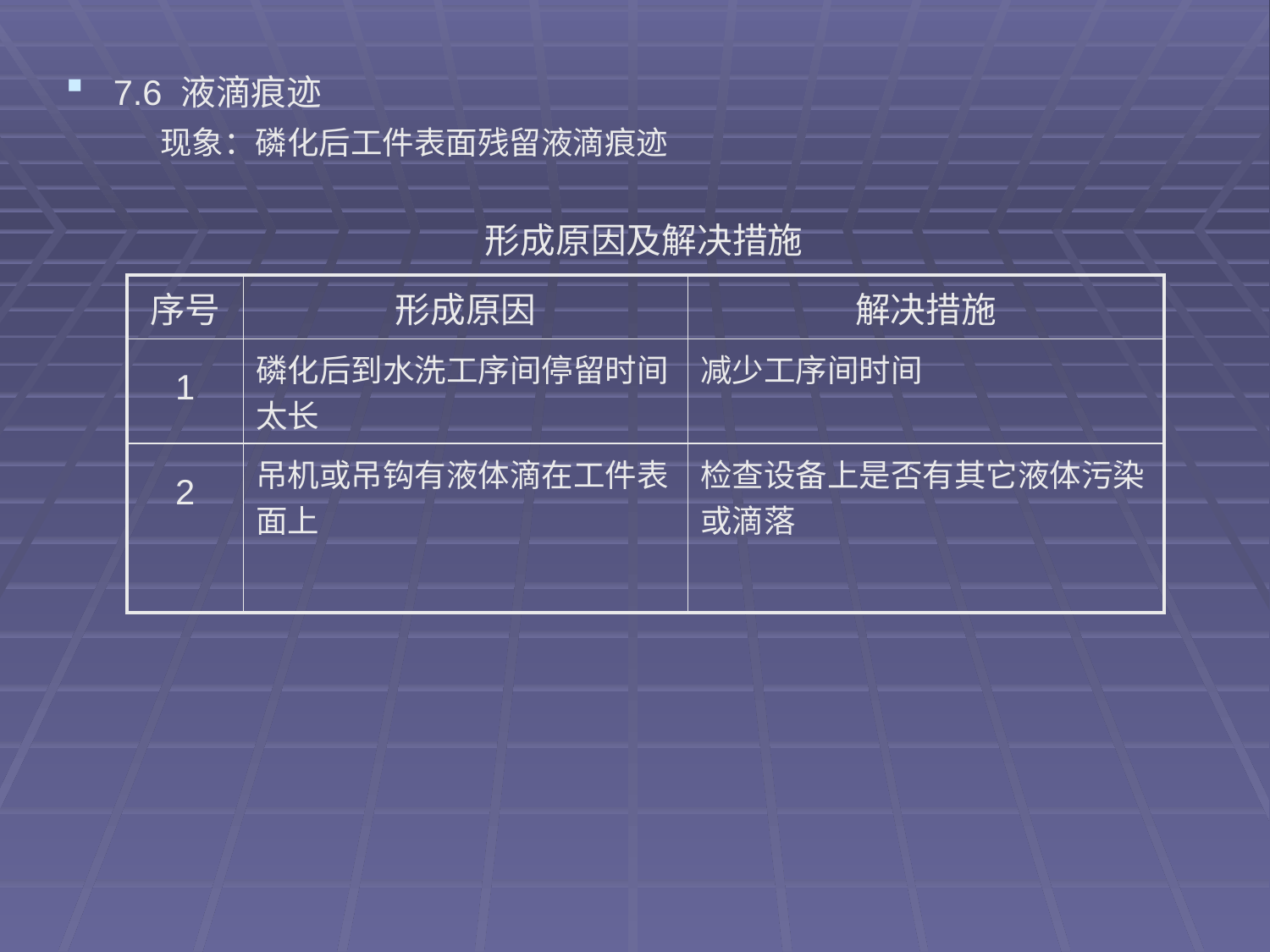

7.6 液滴痕迹
           现象：磷化后工件表面残留液滴痕迹

    形成原因及解决措施
| 序号 | 形成原因 | 解决措施 |
| --- | --- | --- |
| 1 | 磷化后到水洗工序间停留时间太长 | 减少工序间时间 |
| 2 | 吊机或吊钩有液体滴在工件表面上 | 检查设备上是否有其它液体污染或滴落 |